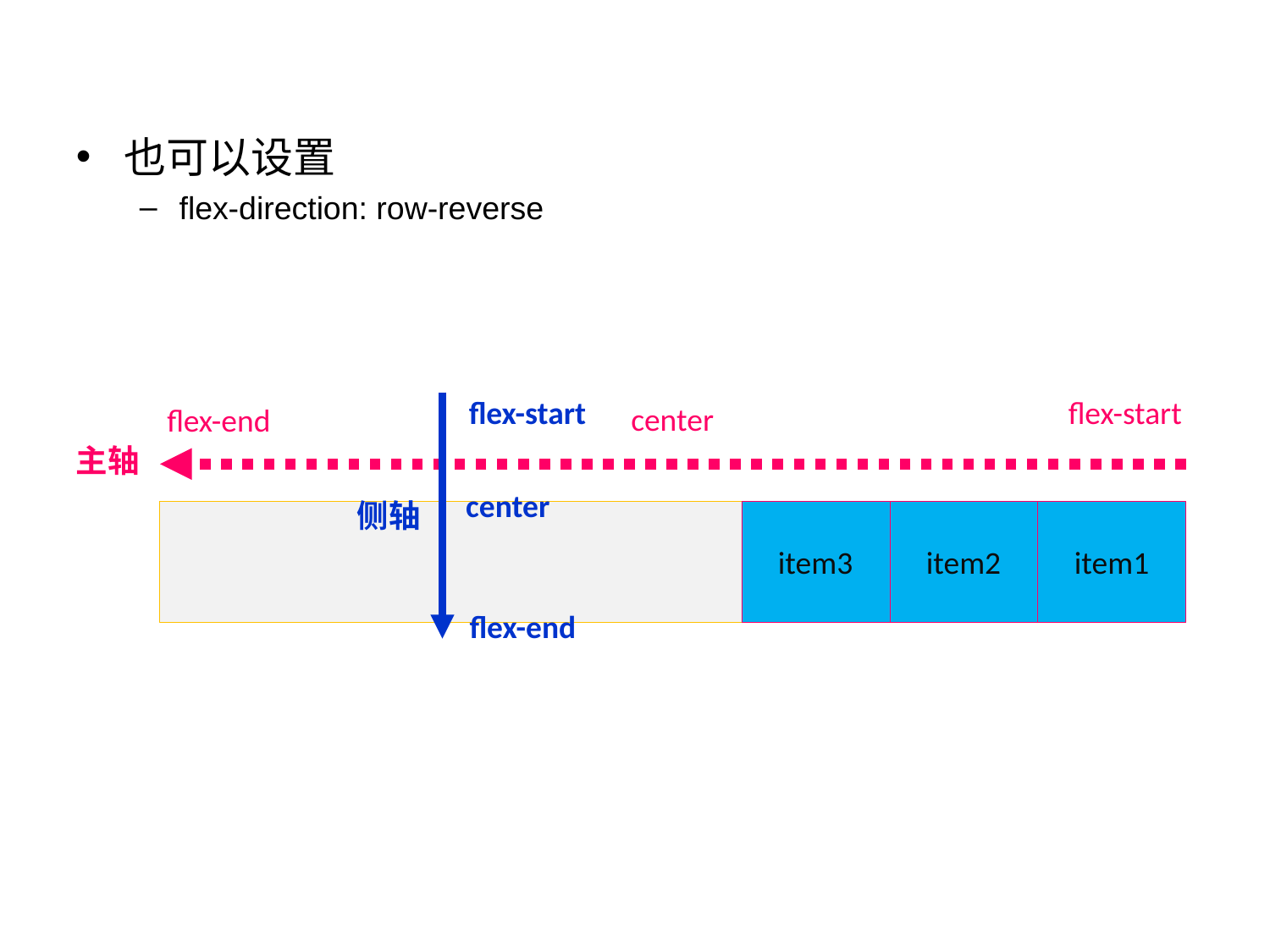

也可以设置
flex-direction: row-reverse
flex-start
center
flex-end
主轴

item1
item2
item3
flex-start
侧轴
center
flex-end